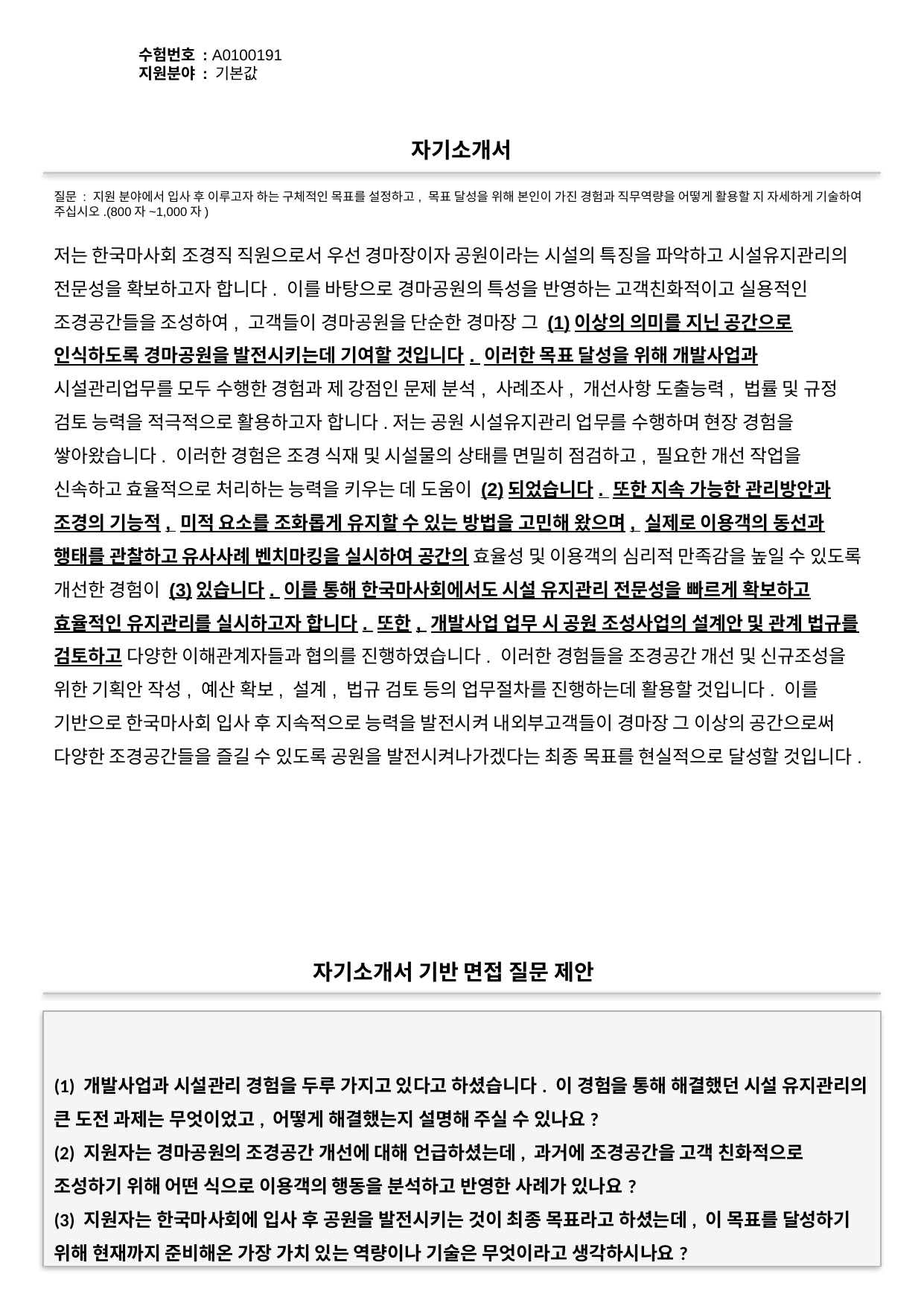

수험번호 : A0100191
지원분야 : 기본값
#

자기소개서

질문 : 지원 분야에서 입사 후 이루고자 하는 구체적인 목표를 설정하고, 목표 달성을 위해 본인이 가진 경험과 직무역량을 어떻게 활용할 지 자세하게 기술하여 주십시오.(800자~1,000자)

저는 한국마사회 조경직 직원으로서 우선 경마장이자 공원이라는 시설의 특징을 파악하고 시설유지관리의 전문성을 확보하고자 합니다. 이를 바탕으로 경마공원의 특성을 반영하는 고객친화적이고 실용적인 조경공간들을 조성하여, 고객들이 경마공원을 단순한 경마장 그 (1)이상의 의미를 지닌 공간으로 인식하도록 경마공원을 발전시키는데 기여할 것입니다. 이러한 목표 달성을 위해 개발사업과 시설관리업무를 모두 수행한 경험과 제 강점인 문제 분석, 사례조사, 개선사항 도출능력, 법률 및 규정 검토 능력을 적극적으로 활용하고자 합니다.저는 공원 시설유지관리 업무를 수행하며 현장 경험을 쌓아왔습니다. 이러한 경험은 조경 식재 및 시설물의 상태를 면밀히 점검하고, 필요한 개선 작업을 신속하고 효율적으로 처리하는 능력을 키우는 데 도움이 (2)되었습니다. 또한 지속 가능한 관리방안과 조경의 기능적, 미적 요소를 조화롭게 유지할 수 있는 방법을 고민해 왔으며, 실제로 이용객의 동선과 행태를 관찰하고 유사사례 벤치마킹을 실시하여 공간의 효율성 및 이용객의 심리적 만족감을 높일 수 있도록 개선한 경험이 (3)있습니다. 이를 통해 한국마사회에서도 시설 유지관리 전문성을 빠르게 확보하고 효율적인 유지관리를 실시하고자 합니다. 또한, 개발사업 업무 시 공원 조성사업의 설계안 및 관계 법규를 검토하고 다양한 이해관계자들과 협의를 진행하였습니다. 이러한 경험들을 조경공간 개선 및 신규조성을 위한 기획안 작성, 예산 확보, 설계, 법규 검토 등의 업무절차를 진행하는데 활용할 것입니다. 이를 기반으로 한국마사회 입사 후 지속적으로 능력을 발전시켜 내외부고객들이 경마장 그 이상의 공간으로써 다양한 조경공간들을 즐길 수 있도록 공원을 발전시켜나가겠다는 최종 목표를 현실적으로 달성할 것입니다.

자기소개서 기반 면접 질문 제안

(1) 개발사업과 시설관리 경험을 두루 가지고 있다고 하셨습니다. 이 경험을 통해 해결했던 시설 유지관리의 큰 도전 과제는 무엇이었고, 어떻게 해결했는지 설명해 주실 수 있나요?
(2) 지원자는 경마공원의 조경공간 개선에 대해 언급하셨는데, 과거에 조경공간을 고객 친화적으로 조성하기 위해 어떤 식으로 이용객의 행동을 분석하고 반영한 사례가 있나요?
(3) 지원자는 한국마사회에 입사 후 공원을 발전시키는 것이 최종 목표라고 하셨는데, 이 목표를 달성하기 위해 현재까지 준비해온 가장 가치 있는 역량이나 기술은 무엇이라고 생각하시나요?